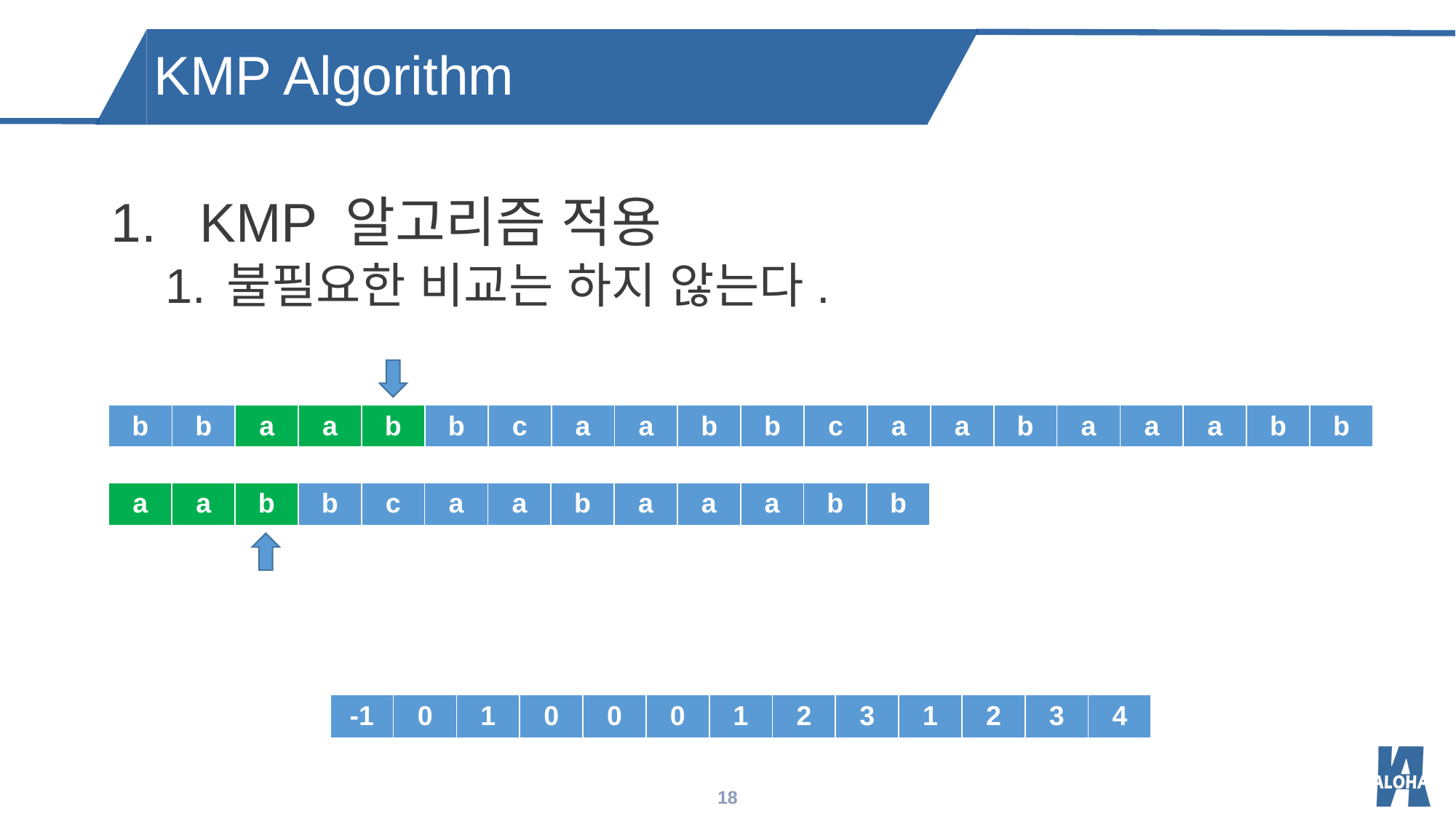

KMP Algorithm
KMP 알고리즘 적용
불필요한 비교는 하지 않는다.

| b | b | a | a | b | b | c | a | a | b | b | c | a | a | b | a | a | a | b | b |
| --- | --- | --- | --- | --- | --- | --- | --- | --- | --- | --- | --- | --- | --- | --- | --- | --- | --- | --- | --- |
| a | a | b | b | c | a | a | b | a | a | a | b | b |
| --- | --- | --- | --- | --- | --- | --- | --- | --- | --- | --- | --- | --- |

| -1 | 0 | 1 | 0 | 0 | 0 | 1 | 2 | 3 | 1 | 2 | 3 | 4 |
| --- | --- | --- | --- | --- | --- | --- | --- | --- | --- | --- | --- | --- |
18